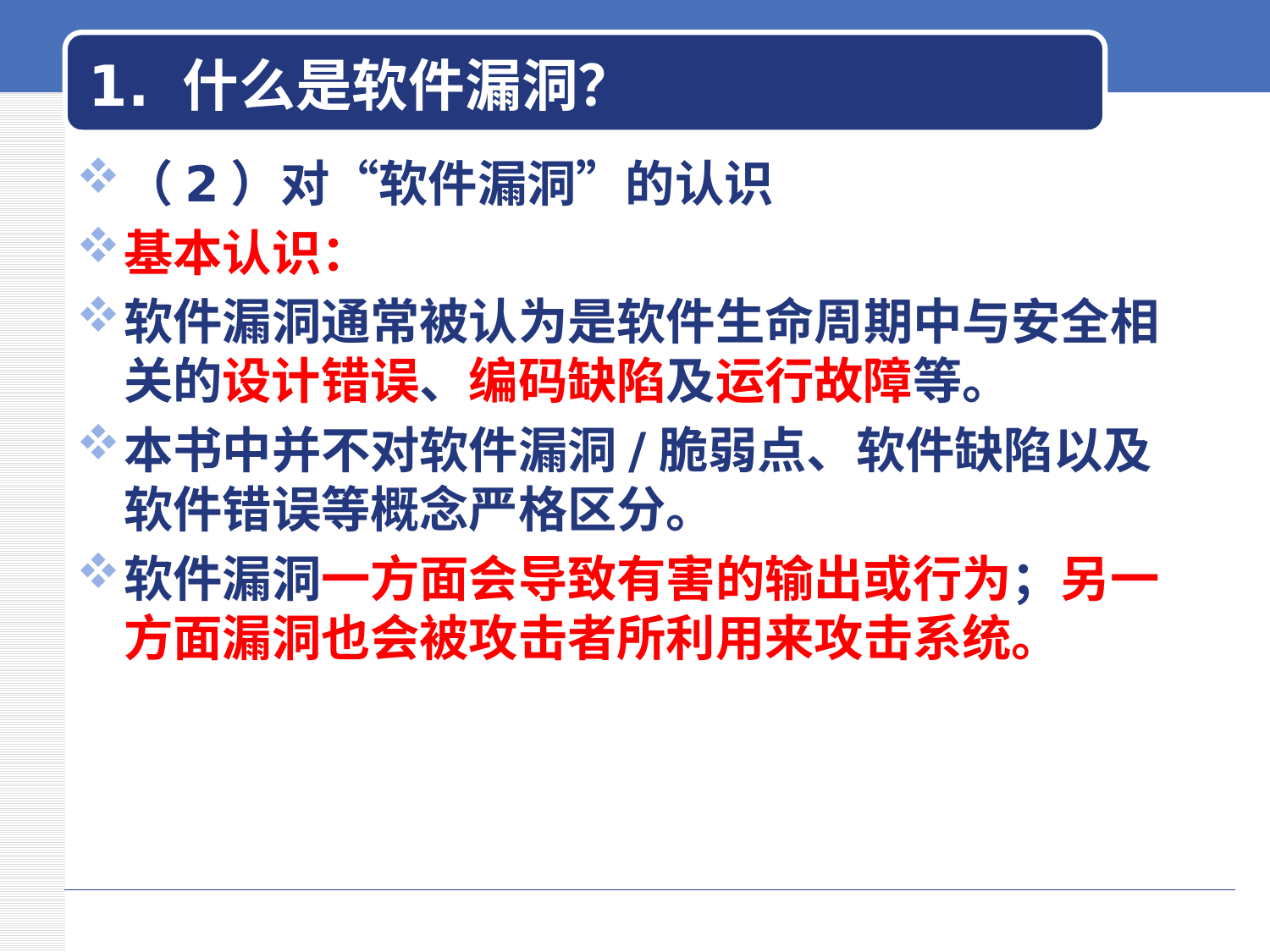

# 1. 什么是软件漏洞？
（2）对“软件漏洞”的认识
基本认识：
软件漏洞通常被认为是软件生命周期中与安全相关的设计错误、编码缺陷及运行故障等。
本书中并不对软件漏洞/脆弱点、软件缺陷以及软件错误等概念严格区分。
软件漏洞一方面会导致有害的输出或行为；另一方面漏洞也会被攻击者所利用来攻击系统。